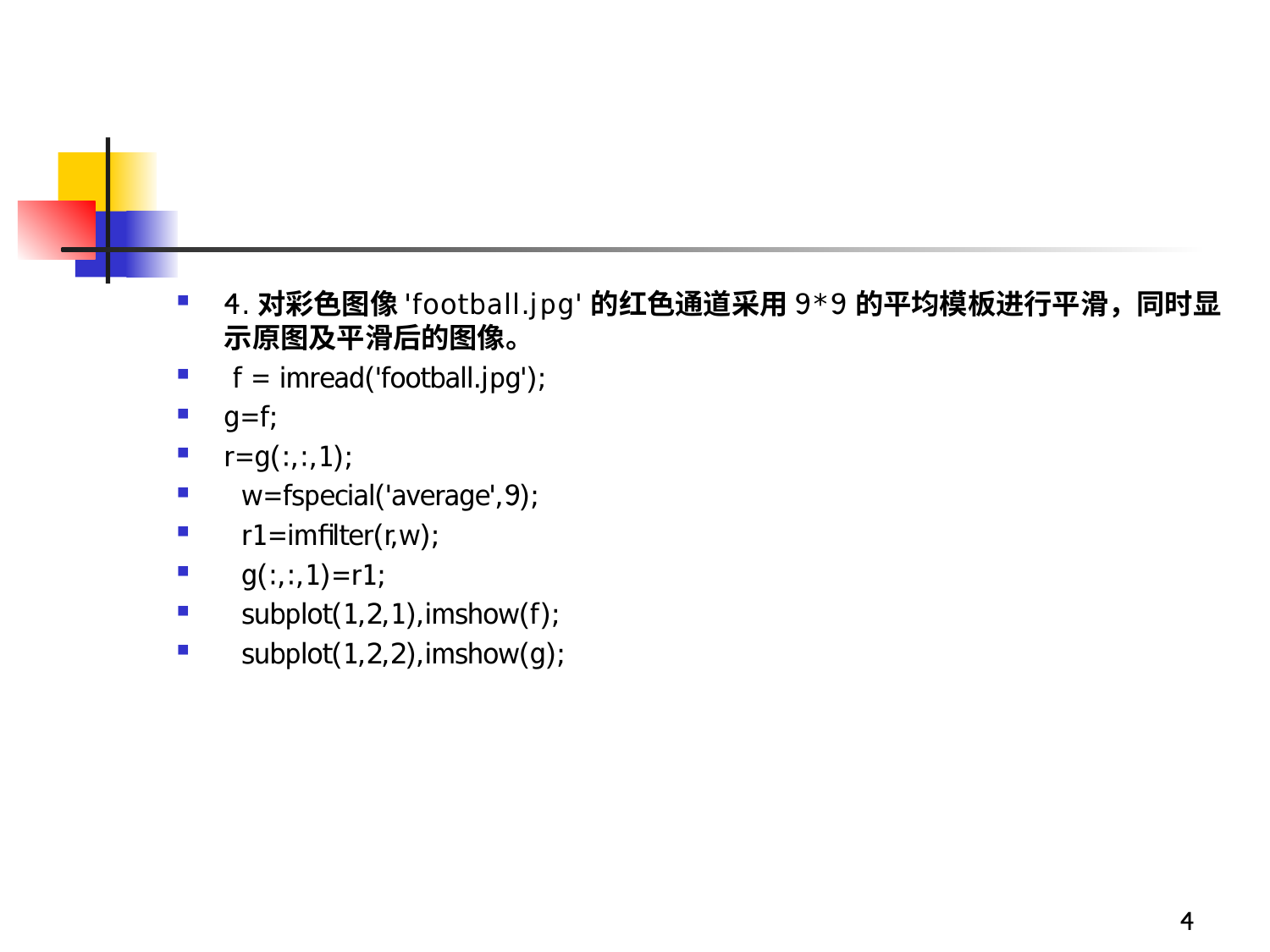

#
4.对彩色图像'football.jpg'的红色通道采用9*9的平均模板进行平滑，同时显示原图及平滑后的图像。
 f = imread('football.jpg');
g=f;
r=g(:,:,1);
  w=fspecial('average',9);
  r1=imfilter(r,w);
  g(:,:,1)=r1;
  subplot(1,2,1),imshow(f);
  subplot(1,2,2),imshow(g);
4